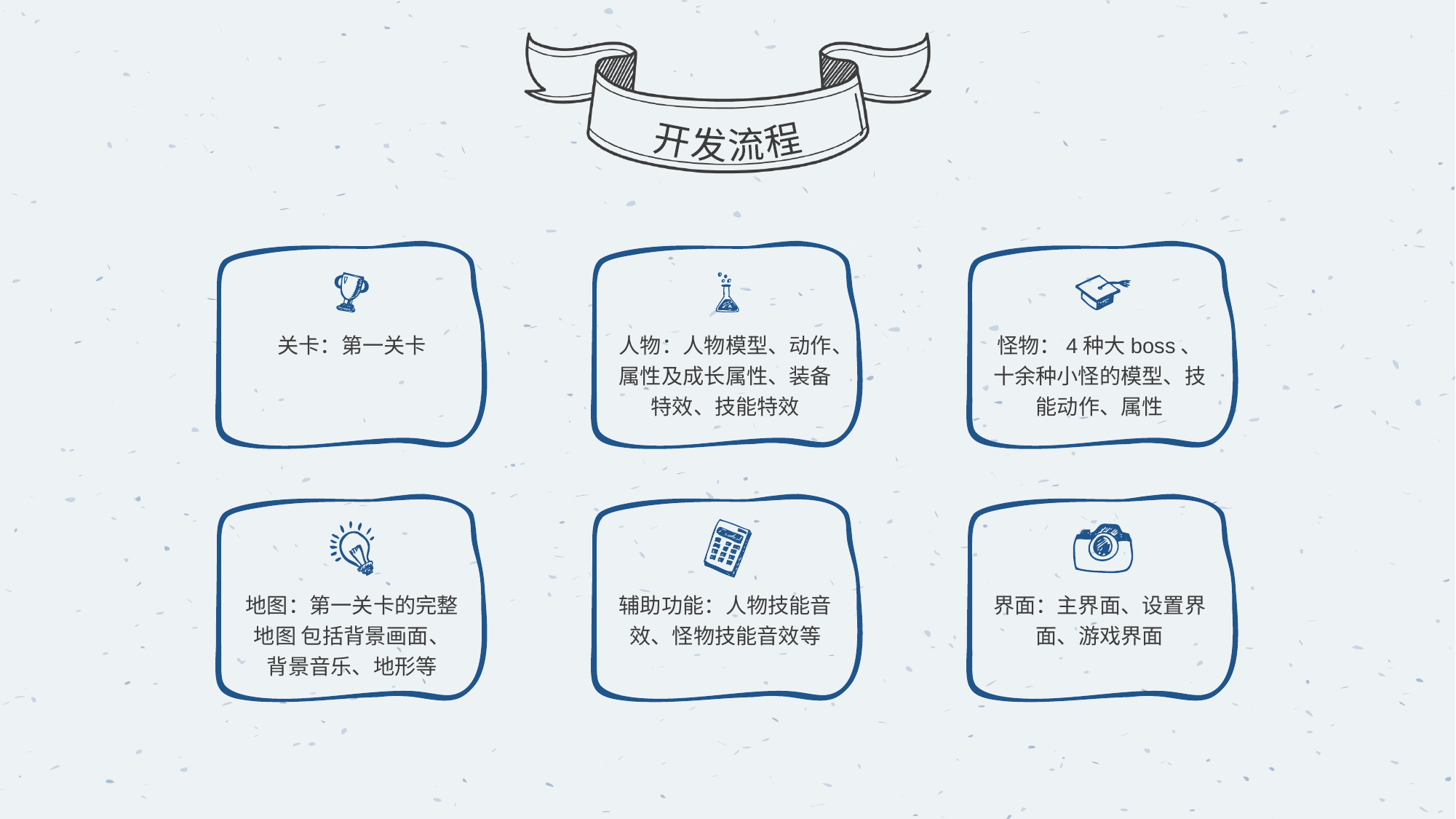

开发流程

关卡：第一关卡

人物：人物模型、动作、属性及成长属性、装备特效、技能特效

怪物：4种大boss、十余种小怪的模型、技能动作、属性

地图：第一关卡的完整地图 包括背景画面、背景音乐、地形等

辅助功能：人物技能音效、怪物技能音效等

界面：主界面、设置界面、游戏界面